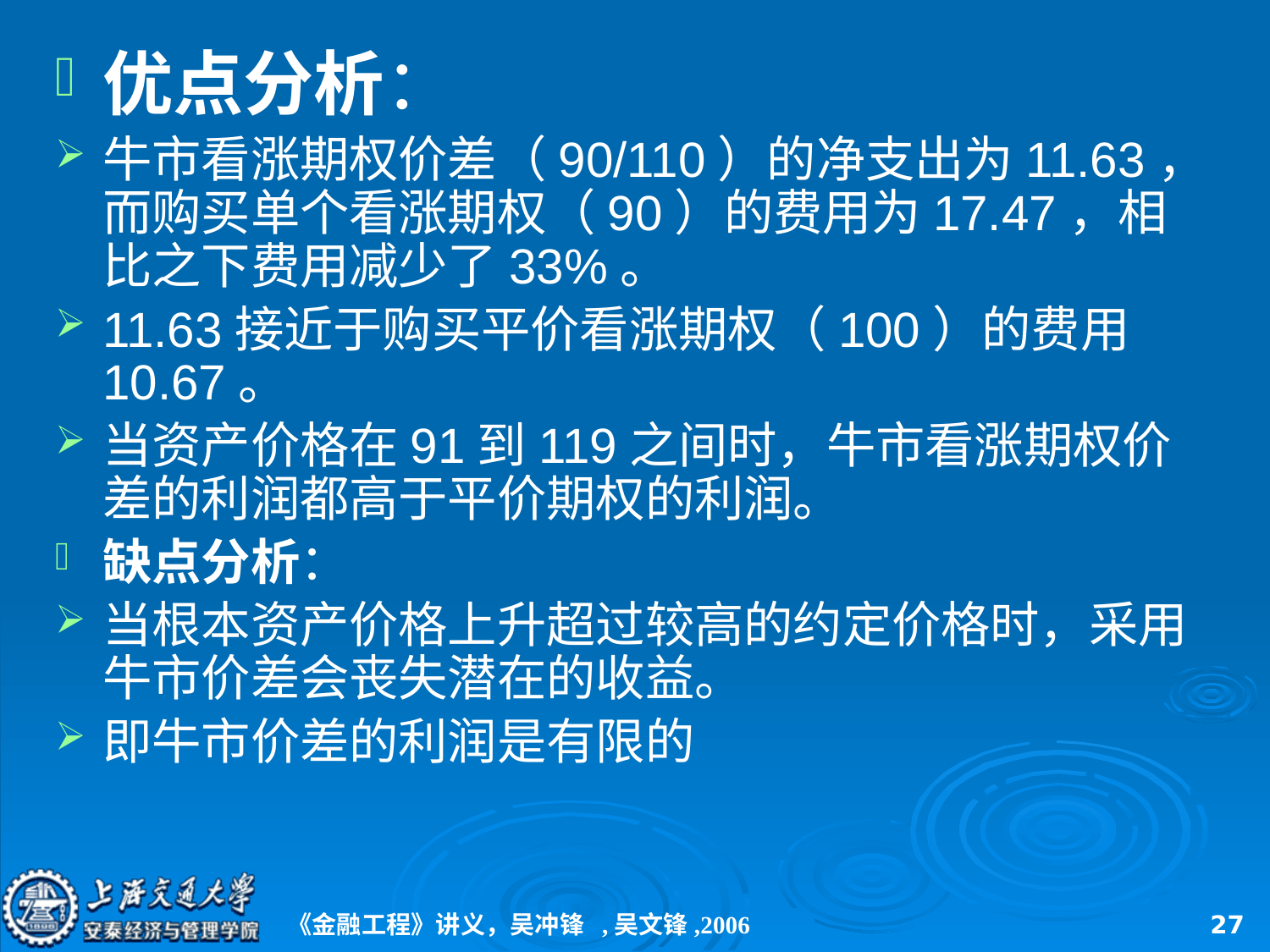

优点分析：
牛市看涨期权价差（90/110）的净支出为11.63，而购买单个看涨期权（90）的费用为17.47，相比之下费用减少了33%。
11.63接近于购买平价看涨期权（100）的费用10.67。
当资产价格在91到119之间时，牛市看涨期权价差的利润都高于平价期权的利润。
缺点分析：
当根本资产价格上升超过较高的约定价格时，采用牛市价差会丧失潜在的收益。
即牛市价差的利润是有限的